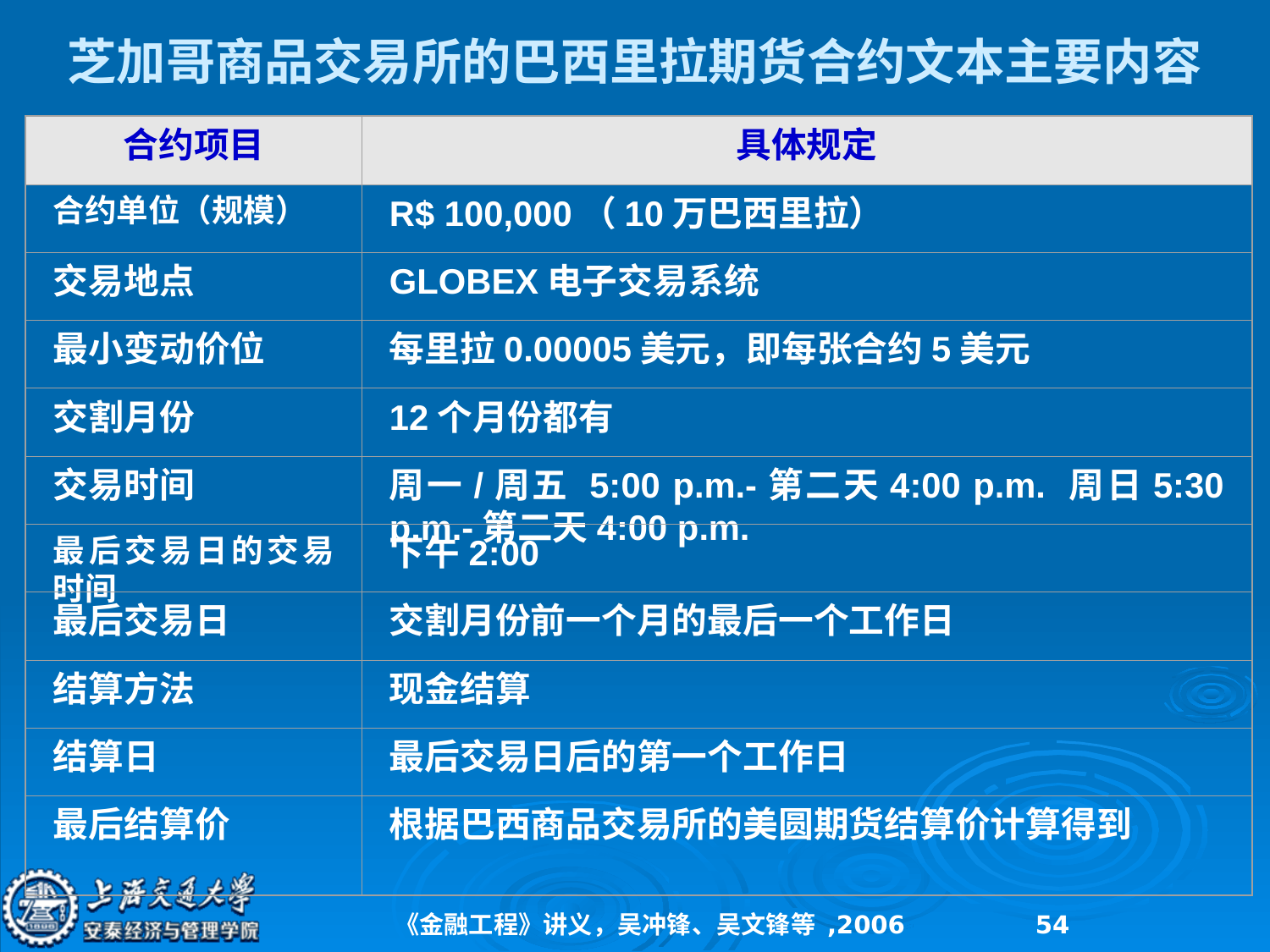

芝加哥商品交易所的巴西里拉期货合约文本主要内容

合约项目

具体规定

合约单位（规模）

R$ 100,000（10万巴西里拉）

交易地点

GLOBEX电子交易系统

最小变动价位

每里拉0.00005美元，即每张合约5美元

交割月份

12个月份都有

交易时间

周一/周五 5:00 p.m.-第二天4:00 p.m. 周日5:30 p.m.-第二天4:00 p.m.

最后交易日的交易时间

下午2:00

最后交易日

交割月份前一个月的最后一个工作日

结算方法

现金结算

结算日

最后交易日后的第一个工作日

最后结算价

根据巴西商品交易所的美圆期货结算价计算得到